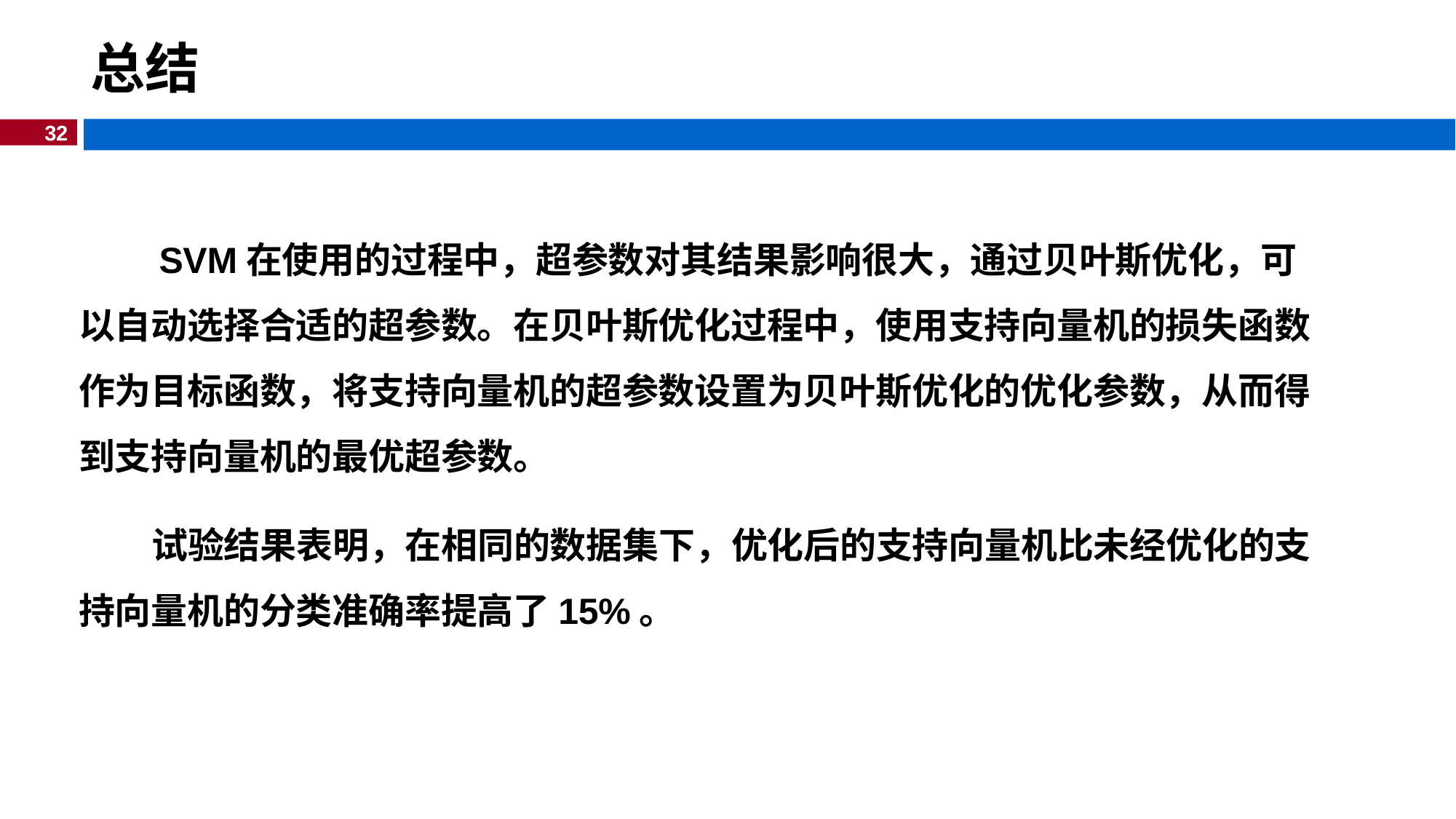

# 总结
32
        SVM在使用的过程中，超参数对其结果影响很大，通过贝叶斯优化，可以自动选择合适的超参数。在贝叶斯优化过程中，使用支持向量机的损失函数作为目标函数，将支持向量机的超参数设置为贝叶斯优化的优化参数，从而得到支持向量机的最优超参数。
        试验结果表明，在相同的数据集下，优化后的支持向量机比未经优化的支持向量机的分类准确率提高了15%。